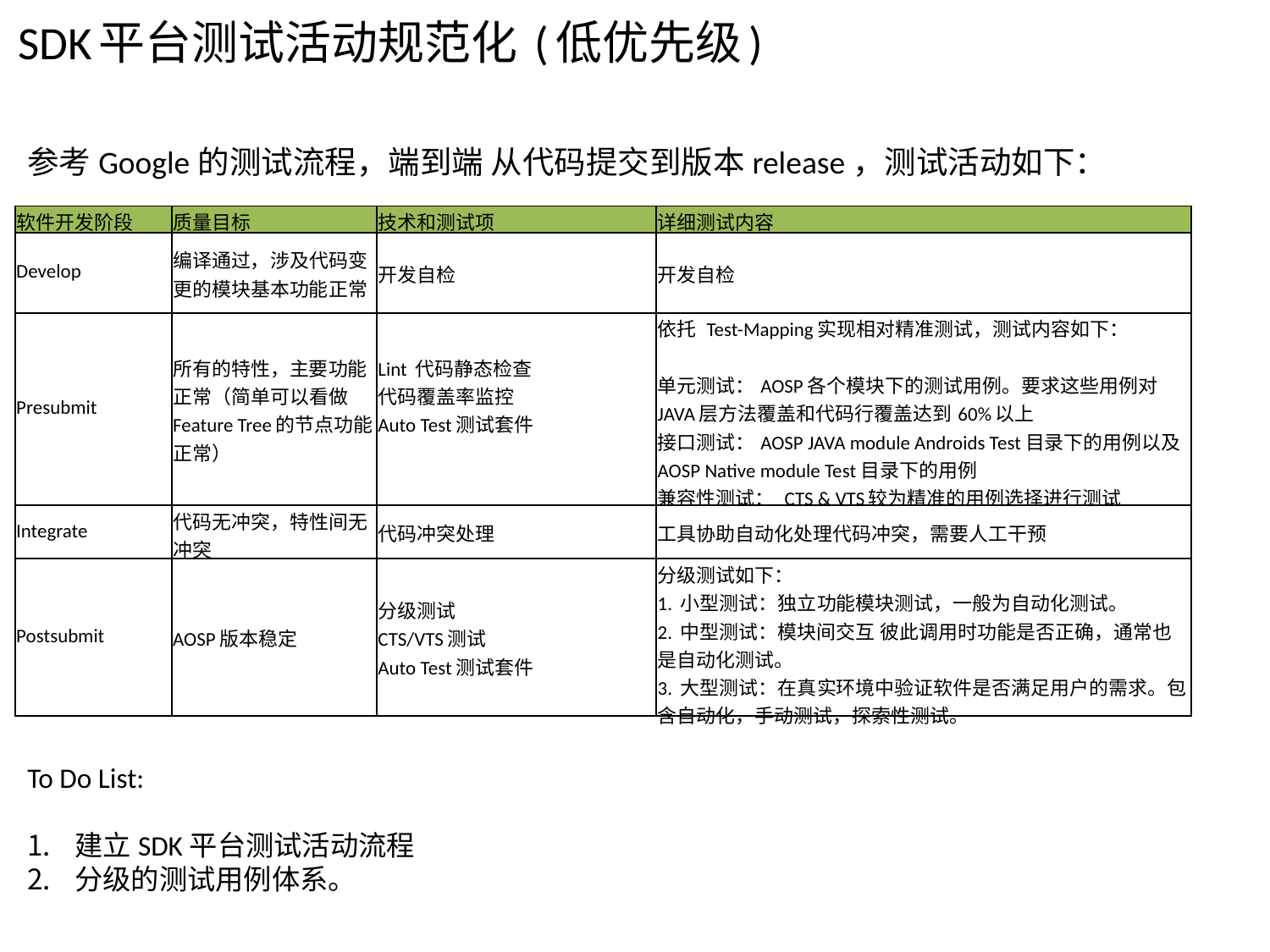

# SDK平台测试活动规范化 (低优先级)
参考Google的测试流程，端到端 从代码提交到版本release，测试活动如下：

| 软件开发阶段 | 质量目标 | 技术和测试项 | 详细测试内容 |
| --- | --- | --- | --- |
| Develop | 编译通过，涉及代码变更的模块基本功能正常 | 开发自检 | 开发自检 |
| Presubmit | 所有的特性，主要功能正常（简单可以看做Feature Tree的节点功能正常） | Lint 代码静态检查 代码覆盖率监控 Auto Test测试套件 | 依托 Test-Mapping实现相对精准测试，测试内容如下： 单元测试：AOSP各个模块下的测试用例。要求这些用例对JAVA层方法覆盖和代码行覆盖达到60%以上 接口测试：AOSP JAVA module Androids Test目录下的用例以及AOSP Native module Test目录下的用例 兼容性测试： CTS & VTS较为精准的用例选择进行测试 |
| Integrate | 代码无冲突，特性间无冲突 | 代码冲突处理 | 工具协助自动化处理代码冲突，需要人工干预 |
| Postsubmit | AOSP版本稳定 | 分级测试 CTS/VTS测试 Auto Test测试套件 | 分级测试如下： 1. 小型测试：独立功能模块测试，一般为自动化测试。 2. 中型测试：模块间交互 彼此调用时功能是否正确，通常也是自动化测试。 3. 大型测试：在真实环境中验证软件是否满足用户的需求。包含自动化，手动测试，探索性测试。 |

To Do List:

建立SDK平台测试活动流程
分级的测试用例体系。